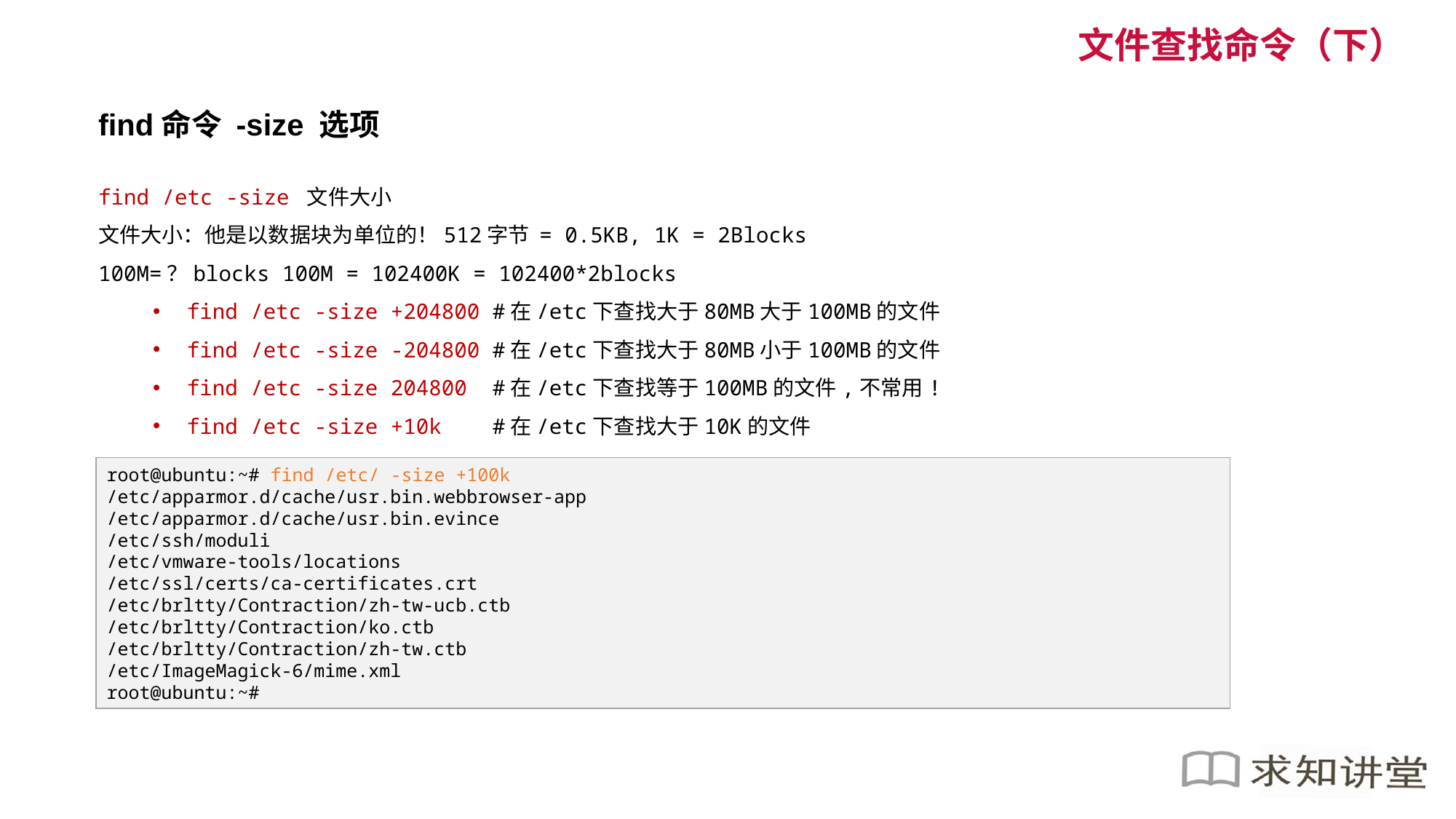

文件查找命令（下）
find命令 -size 选项
find /etc -size 文件大小
文件大小：他是以数据块为单位的！512字节 = 0.5KB, 1K = 2Blocks
100M=？blocks 100M = 102400K = 102400*2blocks
find /etc -size +204800 #在/etc下查找大于80MB大于100MB的文件
find /etc -size -204800 #在/etc下查找大于80MB小于100MB的文件
find /etc -size 204800  #在/etc下查找等于100MB的文件,不常用!
find /etc -size +10k    #在/etc下查找大于10K的文件
root@ubuntu:~# find /etc/ -size +100k
/etc/apparmor.d/cache/usr.bin.webbrowser-app
/etc/apparmor.d/cache/usr.bin.evince
/etc/ssh/moduli
/etc/vmware-tools/locations
/etc/ssl/certs/ca-certificates.crt
/etc/brltty/Contraction/zh-tw-ucb.ctb
/etc/brltty/Contraction/ko.ctb
/etc/brltty/Contraction/zh-tw.ctb
/etc/ImageMagick-6/mime.xml
root@ubuntu:~#